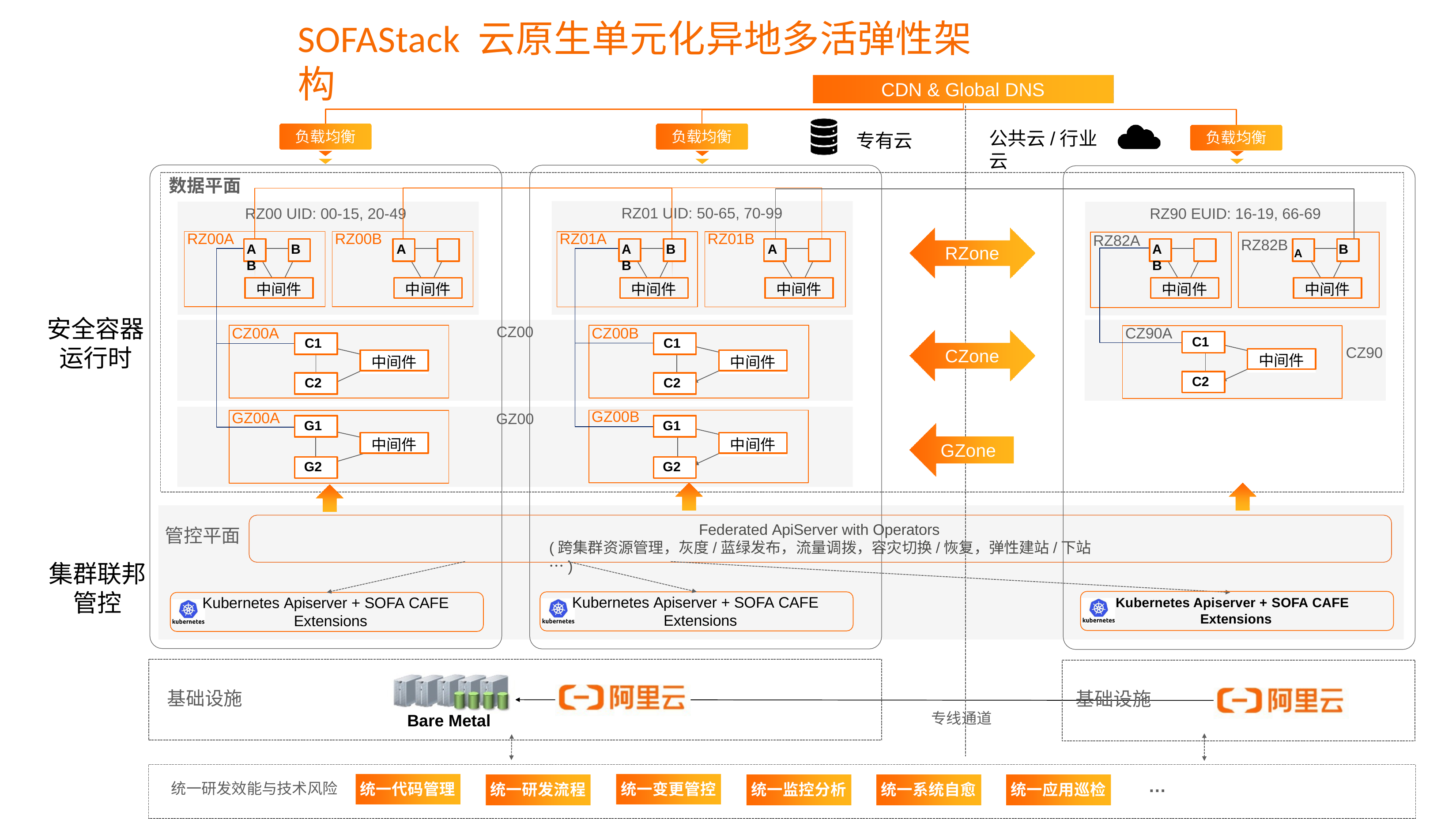

# SOFAStack 云原生单元化异地多活弹性架构

CDN & Global DNS

公共云/行业云
负载均衡
负载均衡
负载均衡
专有云

数据平面

RZ01 UID: 50-65, 70-99
RZ00 UID: 00-15, 20-49
RZ90 EUID: 16-19, 66-69

RZ00A
RZ00B
RZ01A
RZ01B
RZ82A
RZ82B A

A	B	A	B
A	B	A	B
A	B
B
RZone

中间件

中间件

中间件

中间件

中间件

中间件

安全容器 运行时

CZ00
CZ90A
CZ00A
CZ00B

C1

C1
C1

CZ90

CZone

中间件

中间件

中间件

C2

C2
C2

GZ00B

GZ00A
GZ00

G1
G1

中间件

中间件

GZone

G2
G2

Federated ApiServer with Operators
管控平面
(跨集群资源管理，灰度/蓝绿发布，流量调拨，容灾切换/恢复，弹性建站/下站 …)
集群联邦 管控

Kubernetes Apiserver + SOFA CAFE  Extensions

Kubernetes Apiserver + SOFA CAFE  Extensions

Kubernetes Apiserver + SOFA CAFE  Extensions

基础设施
基础设施

专线通道
Bare Metal

…

统一研发效能与技术风险
统一代码管理
统一变更管控
统一研发流程
统一监控分析
统一系统自愈
统一应用巡检